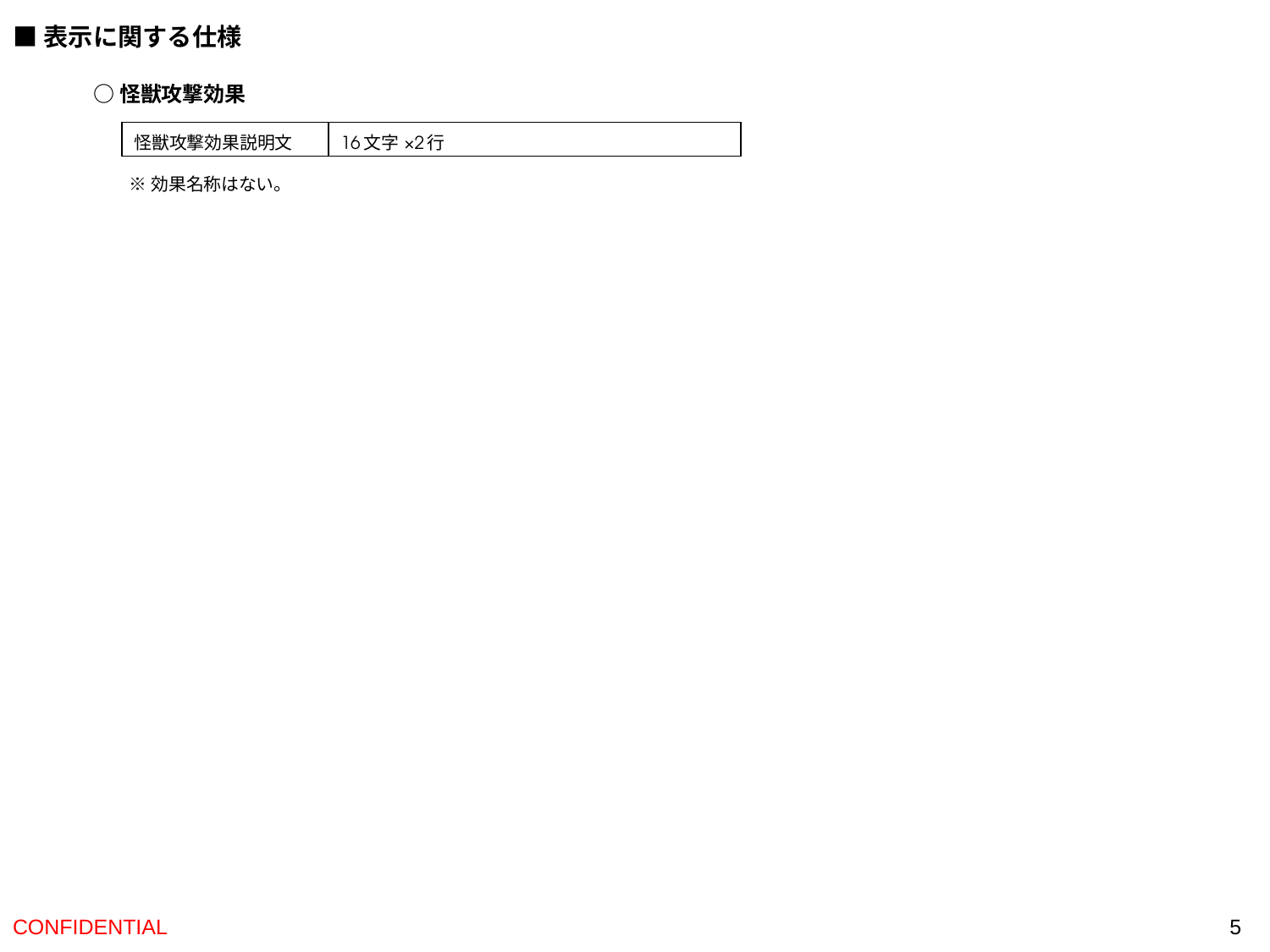

■表示に関する仕様
○怪獣攻撃効果
| 怪獣攻撃効果説明文 | 16文字×2行 |
| --- | --- |
※効果名称はない。
5
CONFIDENTIAL